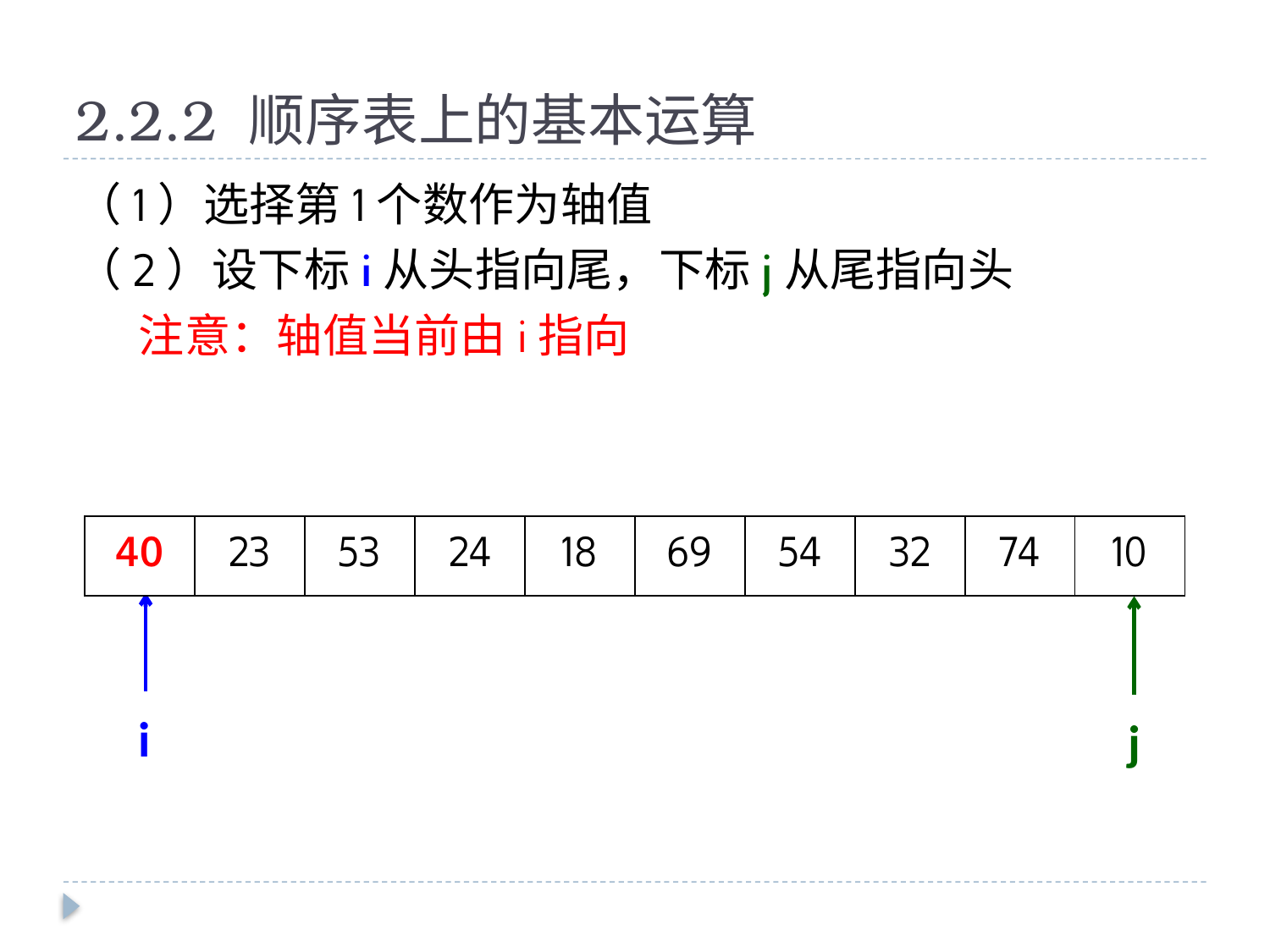

# 2.2.2 顺序表上的基本运算
（1）选择第1个数作为轴值
（2）设下标i从头指向尾，下标j从尾指向头
     注意：轴值当前由i指向
| 40 | 23 | 53 | 24 | 18 | 69 | 54 | 32 | 74 | 10 |
| --- | --- | --- | --- | --- | --- | --- | --- | --- | --- |
i
j